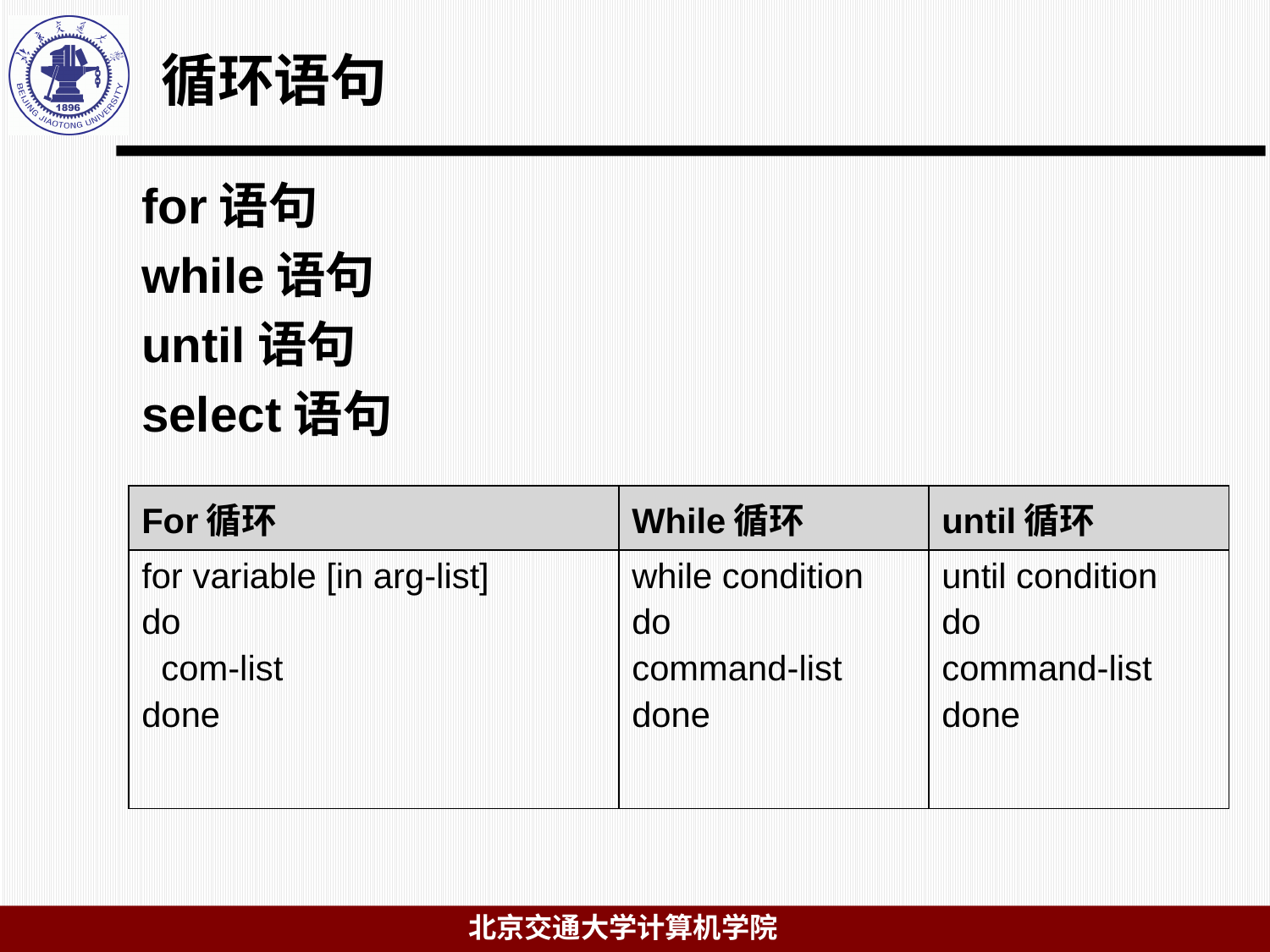

# 循环语句
for语句
while语句
until语句
select语句

| For循环 | While循环 | until循环 |
| --- | --- | --- |
| for variable [in arg-list] do com-list done | while condition do command-list done | until condition do command-list done |